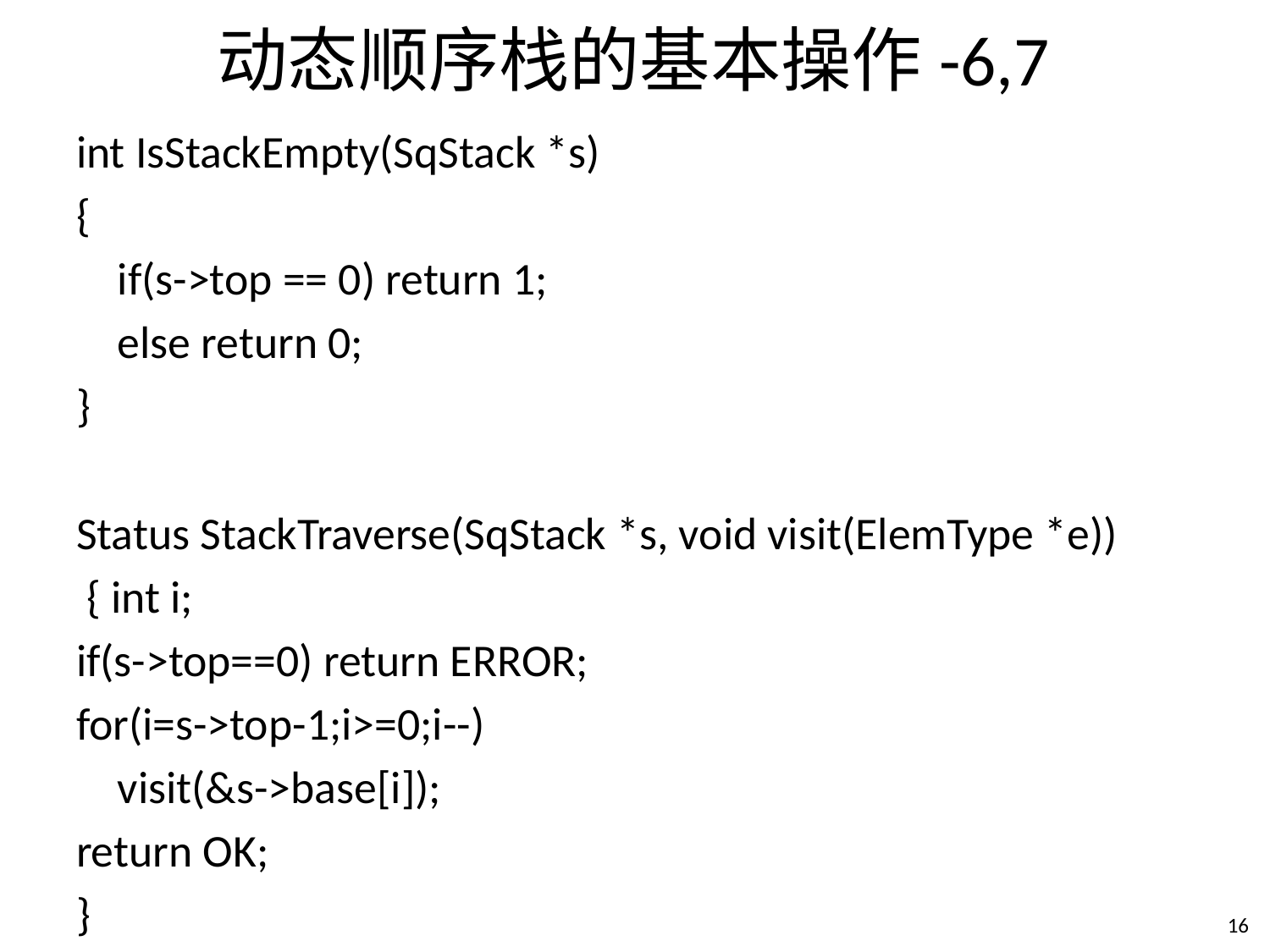

# 动态顺序栈的基本操作-6,7
int IsStackEmpty(SqStack *s)
{
    if(s->top == 0) return 1;
    else return 0;
}

Status StackTraverse(SqStack *s, void visit(ElemType *e))
 { int i;
if(s->top==0) return ERROR;
for(i=s->top-1;i>=0;i--)
    visit(&s->base[i]);
return OK;
}

16